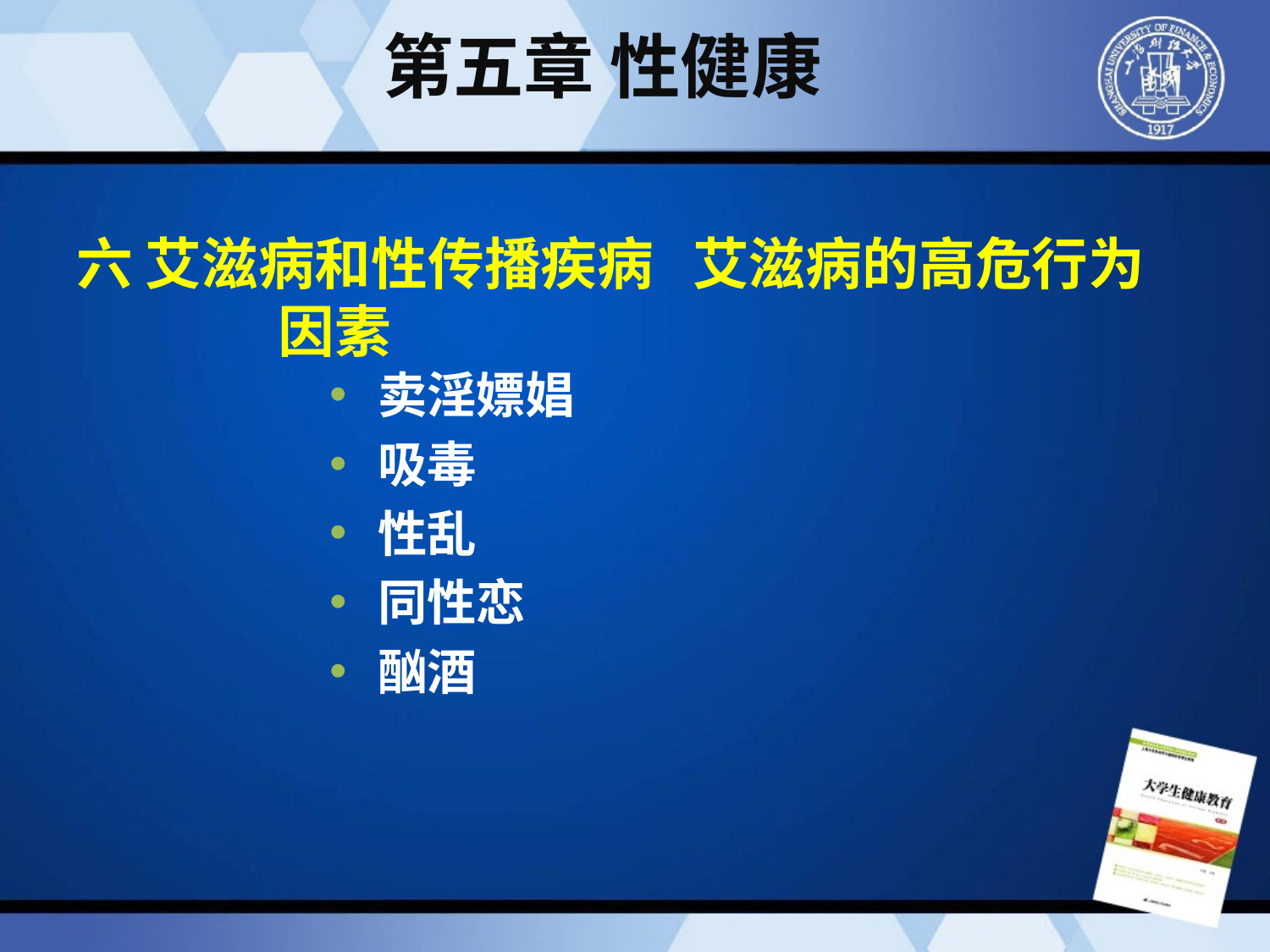

# 第五章 性健康
六 艾滋病和性传播疾病   艾滋病的高危行为                因素
卖淫嫖娼
吸毒
性乱
同性恋
酗酒